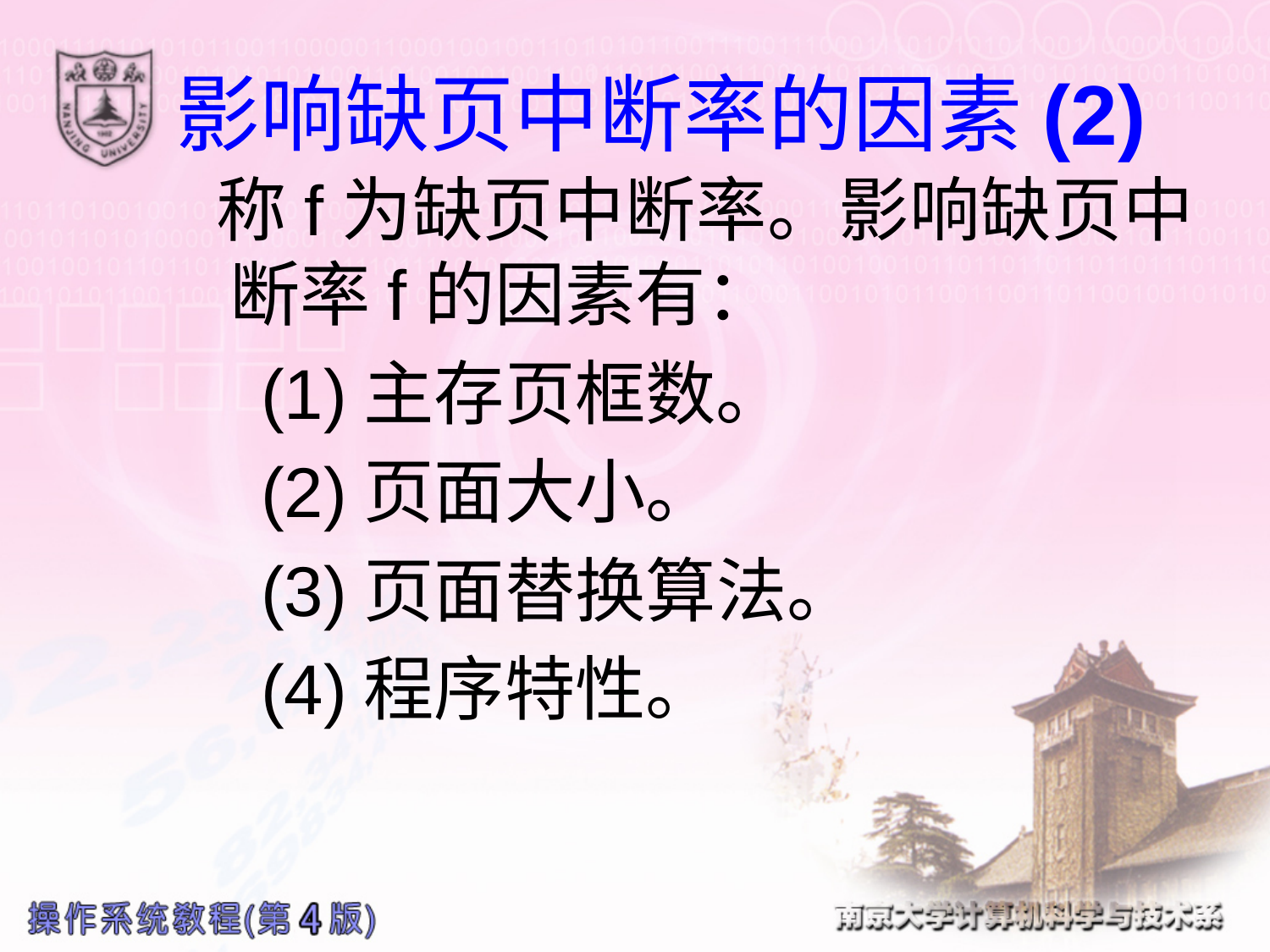

# 影响缺页中断率的因素(2)
 称f为缺页中断率。影响缺页中断率f的因素有：
    (1)主存页框数。
    (2)页面大小。
    (3)页面替换算法。
    (4)程序特性。